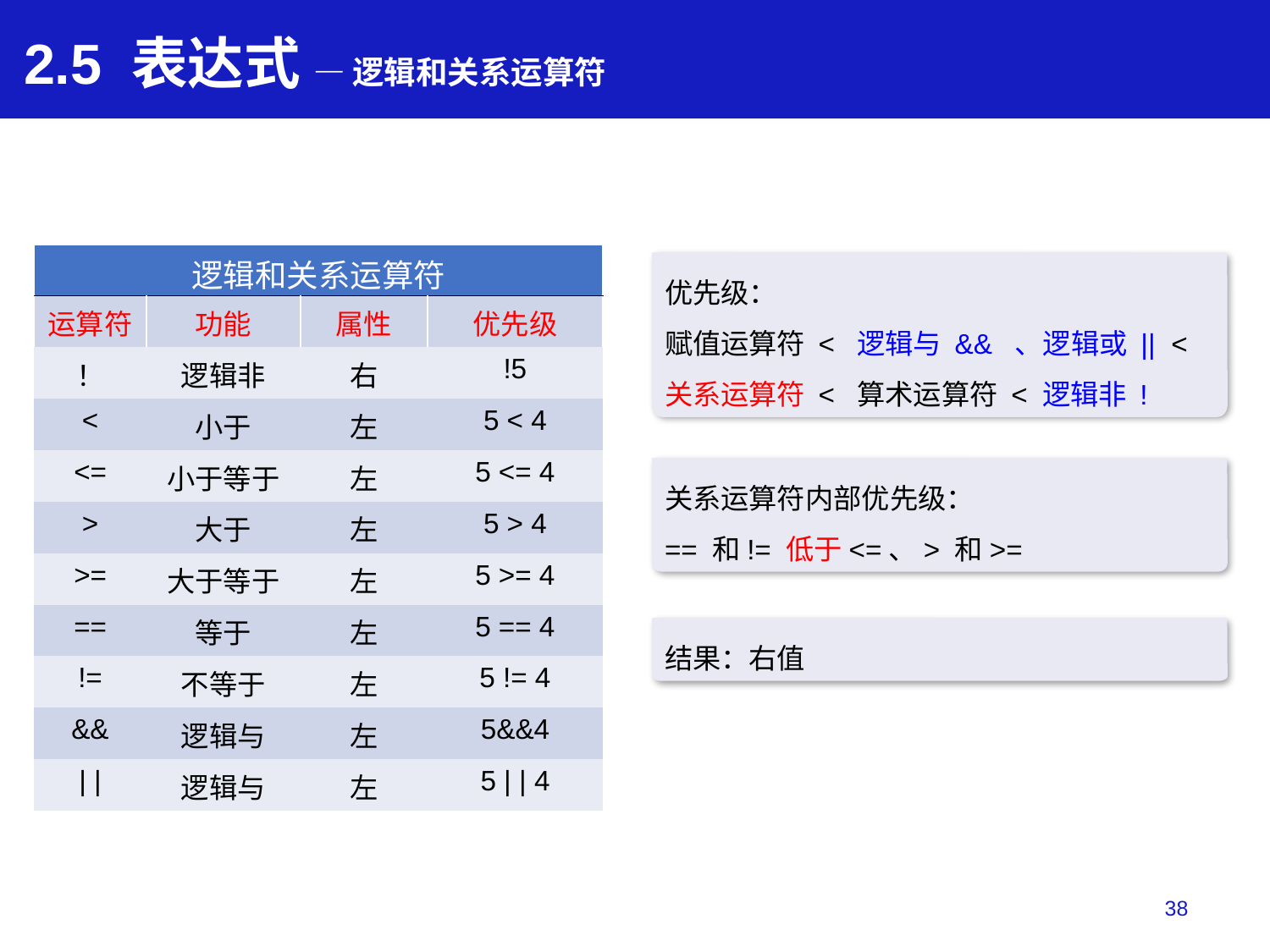

2.5 表达式 — 逻辑和关系运算符
| 逻辑和关系运算符 |  |  |  |
| --- | --- | --- | --- |
| 运算符 | 功能 | 属性 | 优先级 |
| ！ | 逻辑非 | 右 | !5 |
| < | 小于 | 左 | 5 < 4 |
| <= | 小于等于 | 左 | 5 <= 4 |
| > | 大于 | 左 | 5 > 4 |
| >= | 大于等于 | 左 | 5 >= 4 |
| == | 等于 | 左 | 5 == 4 |
| != | 不等于 | 左 | 5 != 4 |
| && | 逻辑与 | 左 | 5&&4 |
| | | | 逻辑与 | 左 | 5 | | 4 |
优先级：
赋值运算符 <  逻辑与 &&  、逻辑或 ||  < 关系运算符 <  算术运算符 < 逻辑非 !
关系运算符内部优先级：
== 和!= 低于<=、> 和>=
结果：右值
38